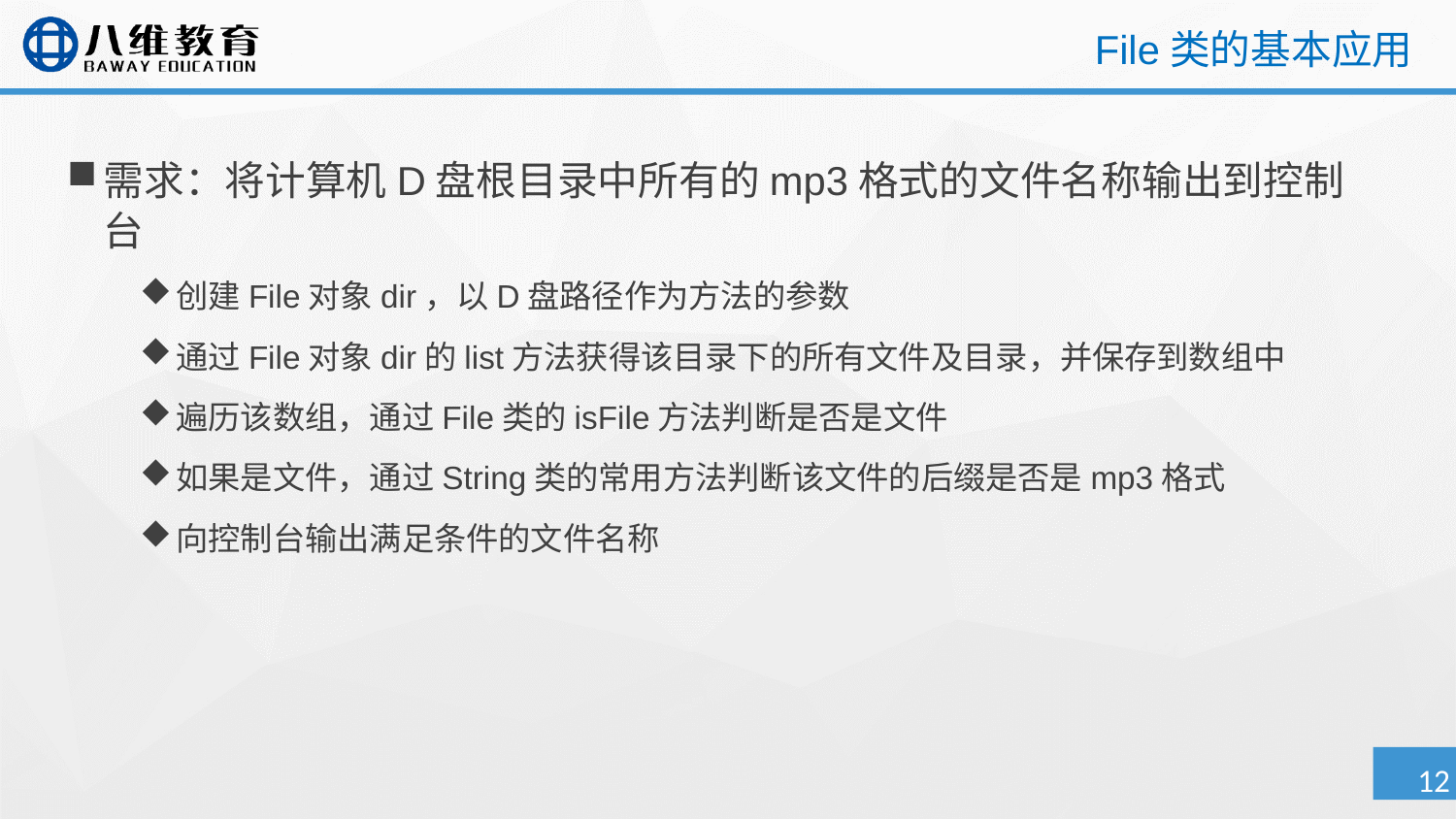

# File类的基本应用
需求：将计算机D盘根目录中所有的mp3格式的文件名称输出到控制台
创建File对象dir，以D盘路径作为方法的参数
通过File对象dir的list方法获得该目录下的所有文件及目录，并保存到数组中
遍历该数组，通过File类的isFile方法判断是否是文件
如果是文件，通过String类的常用方法判断该文件的后缀是否是mp3格式
向控制台输出满足条件的文件名称